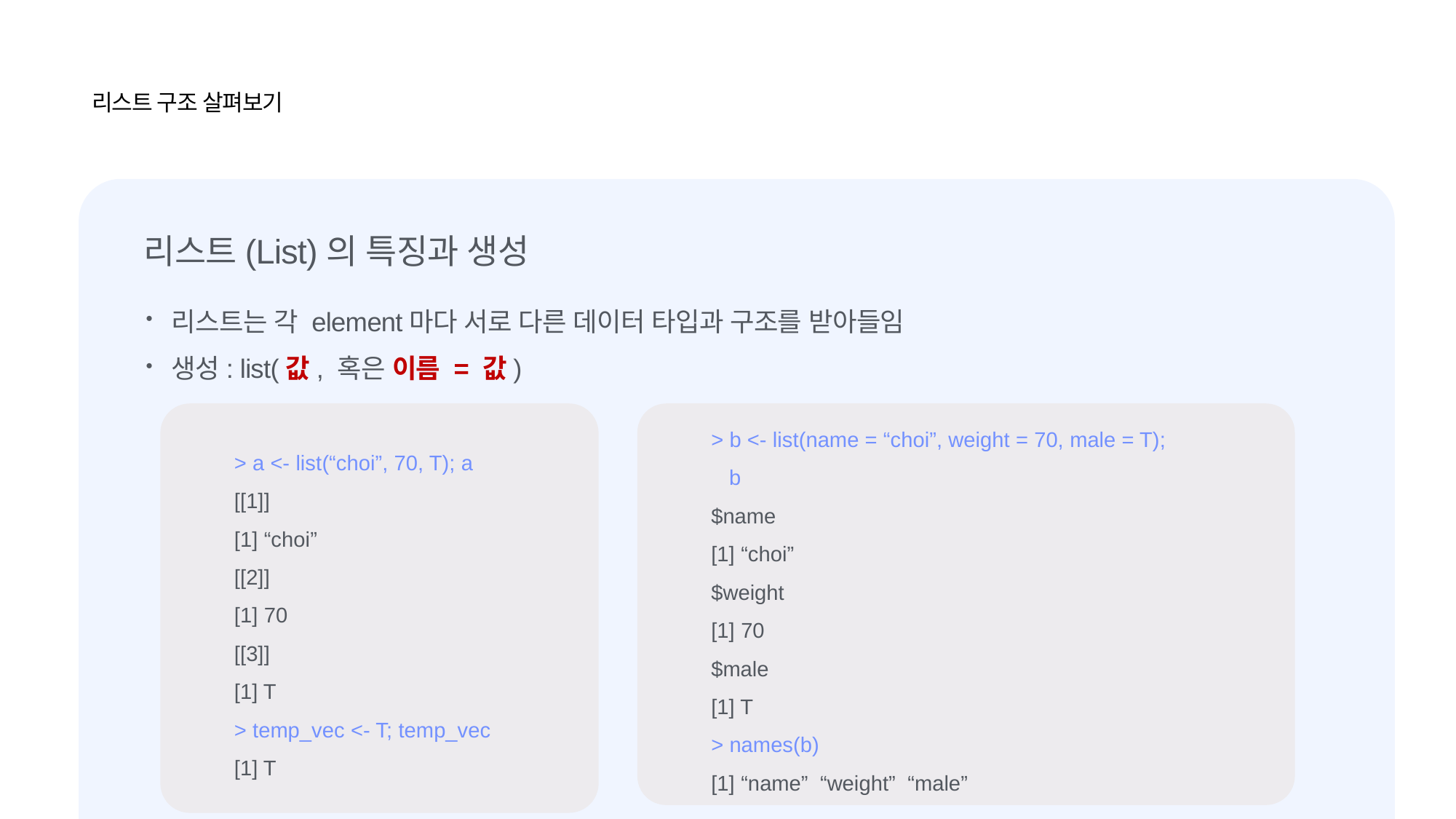

리스트 구조 살펴보기

리스트(List)의 특징과 생성
리스트는 각 element마다 서로 다른 데이터 타입과 구조를 받아들임
생성: list(값, 혹은 이름 = 값)
> a <- list(“choi”, 70, T); a
[[1]]
[1] “choi”
[[2]]
[1] 70
[[3]]
[1] T
> temp_vec <- T; temp_vec
[1] T
> b <- list(name = “choi”, weight = 70, male = T);
   b
$name
[1] “choi”
$weight
[1] 70
$male
[1] T
> names(b)
[1] “name”  “weight”  “male”